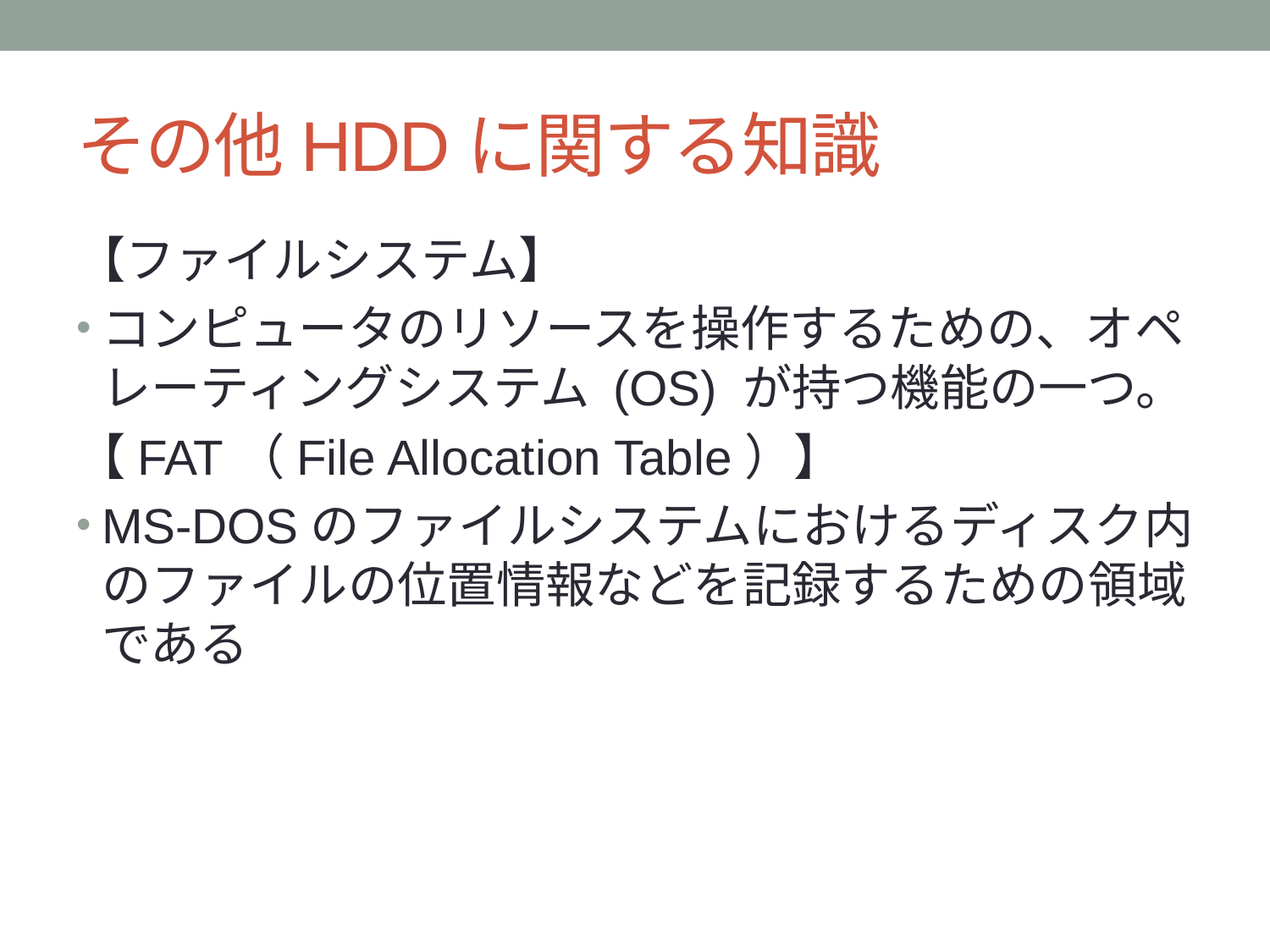

# その他HDDに関する知識
【ファイルシステム】
コンピュータのリソースを操作するための、オペレーティングシステム (OS) が持つ機能の一つ。
【FAT（File Allocation Table）】
MS-DOSのファイルシステムにおけるディスク内のファイルの位置情報などを記録するための領域である